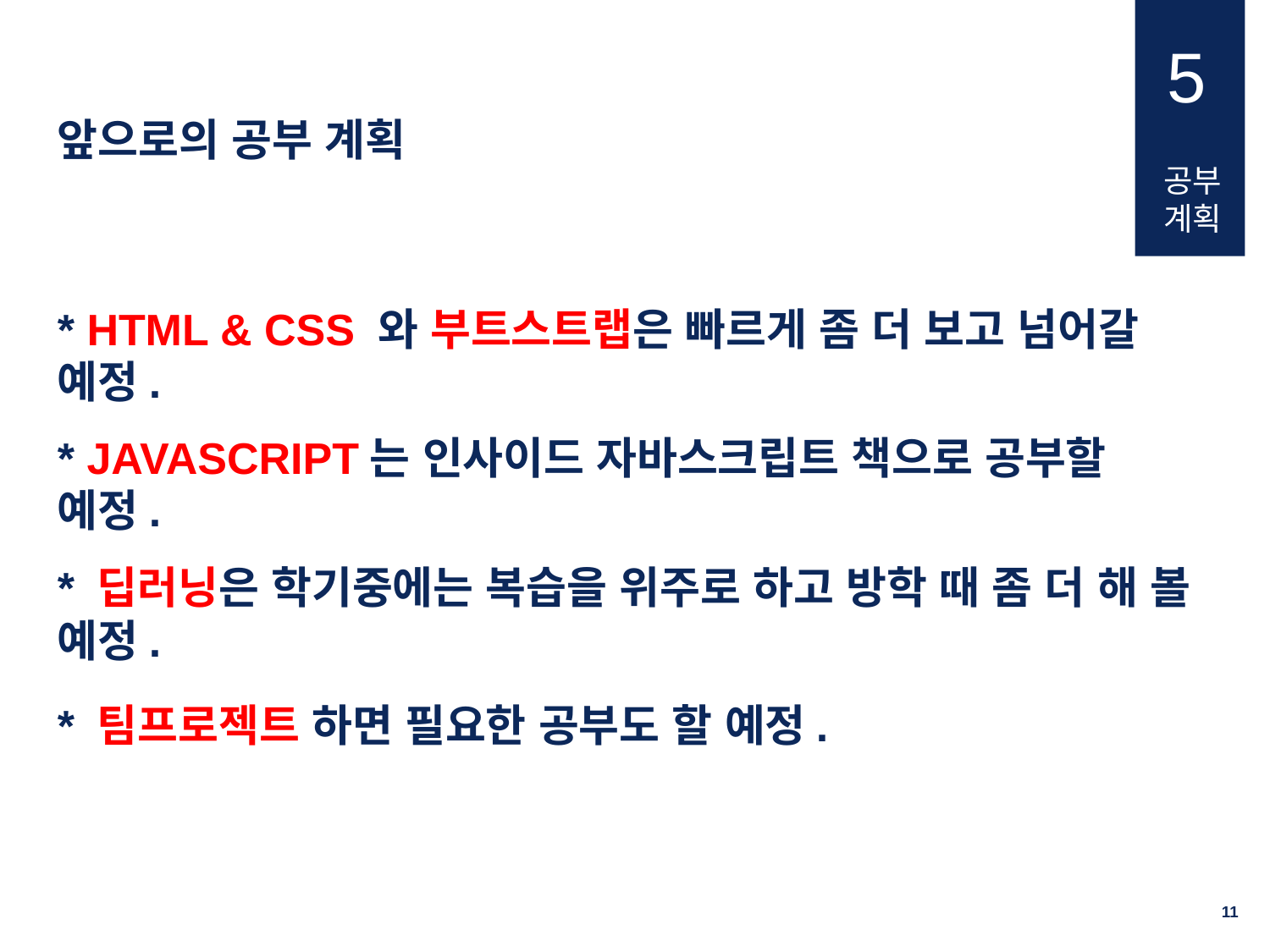

5
앞으로의 공부 계획
공부계획

* HTML & CSS 와 부트스트랩은 빠르게 좀 더 보고 넘어갈 예정.
* JAVASCRIPT는 인사이드 자바스크립트 책으로 공부할 예정.
* 딥러닝은 학기중에는 복습을 위주로 하고 방학 때 좀 더 해 볼 예정.
* 팀프로젝트 하면 필요한 공부도 할 예정.
11